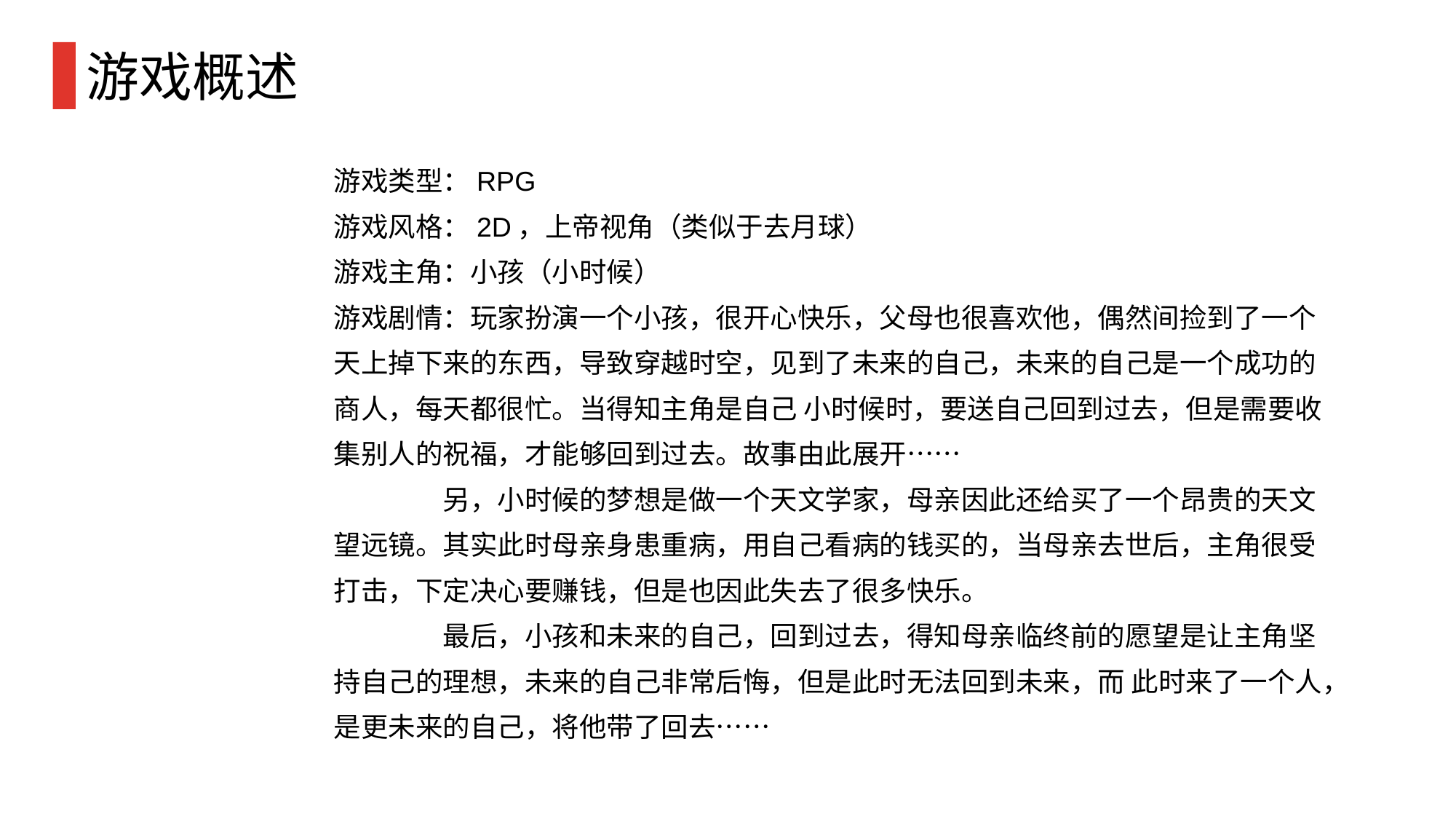

游戏概述

游戏类型：RPG
游戏风格：2D，上帝视角（类似于去月球）
游戏主角：小孩（小时候）
游戏剧情：玩家扮演一个小孩，很开心快乐，父母也很喜欢他，偶然间捡到了一个天上掉下来的东西，导致穿越时空，见到了未来的自己，未来的自己是一个成功的商人，每天都很忙。当得知主角是自己 小时候时，要送自己回到过去，但是需要收集别人的祝福，才能够回到过去。故事由此展开……
	另，小时候的梦想是做一个天文学家，母亲因此还给买了一个昂贵的天文望远镜。其实此时母亲身患重病，用自己看病的钱买的，当母亲去世后，主角很受打击，下定决心要赚钱，但是也因此失去了很多快乐。
	最后，小孩和未来的自己，回到过去，得知母亲临终前的愿望是让主角坚持自己的理想，未来的自己非常后悔，但是此时无法回到未来，而 此时来了一个人，是更未来的自己，将他带了回去……